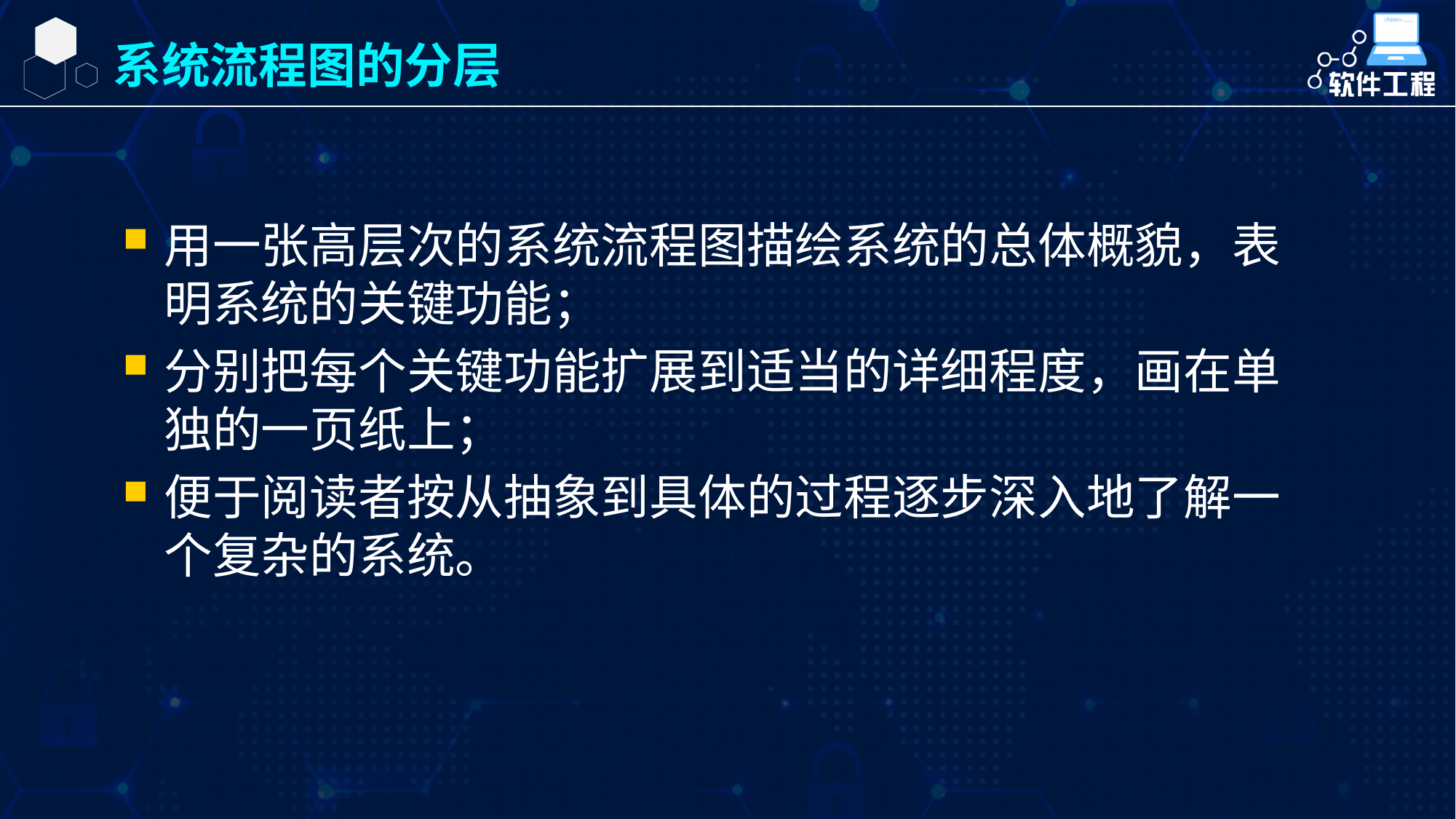

系统流程图的分层

用一张高层次的系统流程图描绘系统的总体概貌，表明系统的关键功能；
分别把每个关键功能扩展到适当的详细程度，画在单独的一页纸上；
便于阅读者按从抽象到具体的过程逐步深入地了解一个复杂的系统。